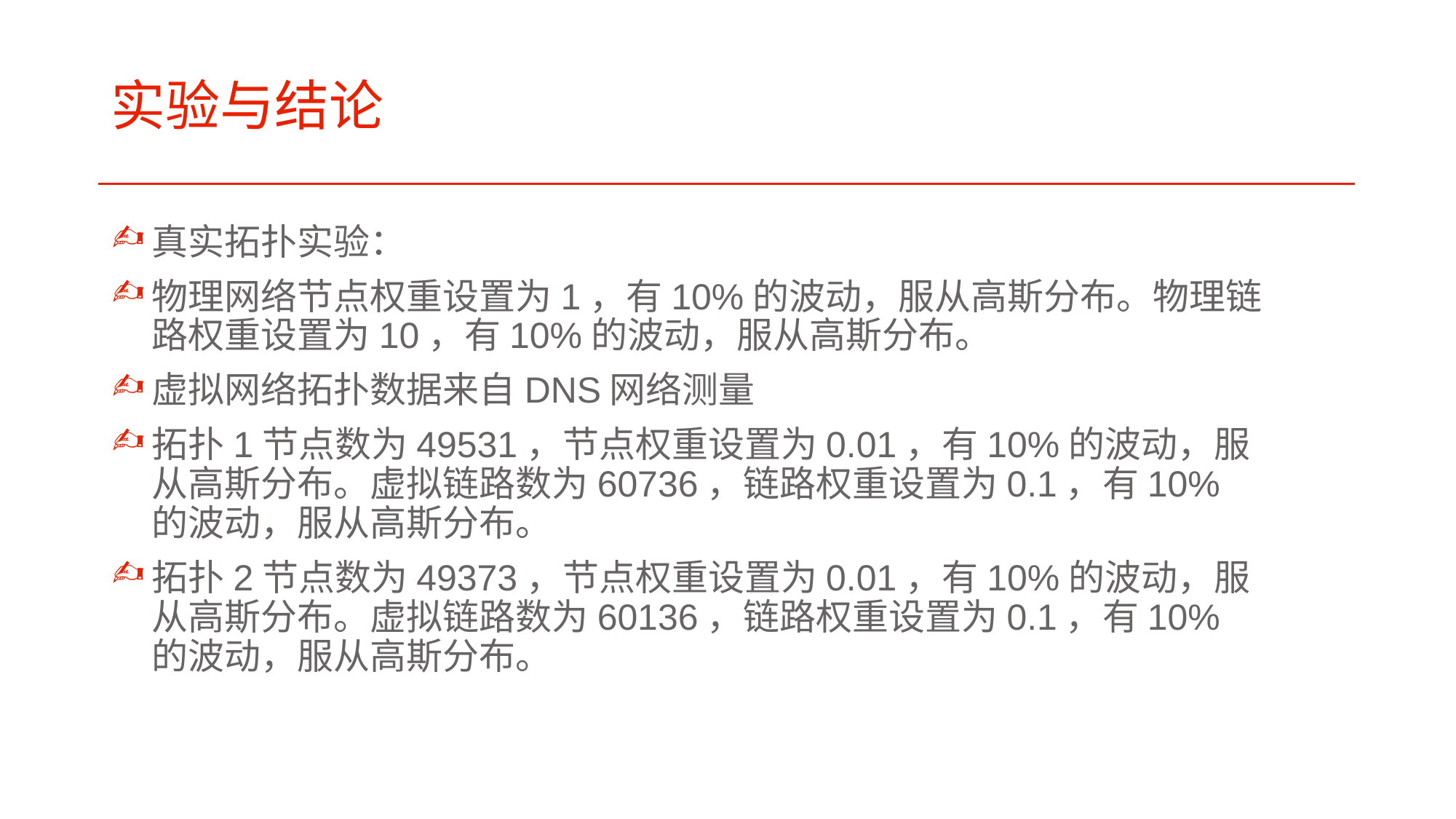

# 实验与结论
真实拓扑实验：
物理网络节点权重设置为1，有10%的波动，服从高斯分布。物理链路权重设置为10，有10%的波动，服从高斯分布。
虚拟网络拓扑数据来自DNS网络测量
拓扑1节点数为49531，节点权重设置为0.01，有10%的波动，服从高斯分布。虚拟链路数为60736，链路权重设置为0.1，有10%的波动，服从高斯分布。
拓扑2节点数为49373，节点权重设置为0.01，有10%的波动，服从高斯分布。虚拟链路数为60136，链路权重设置为0.1，有10%的波动，服从高斯分布。